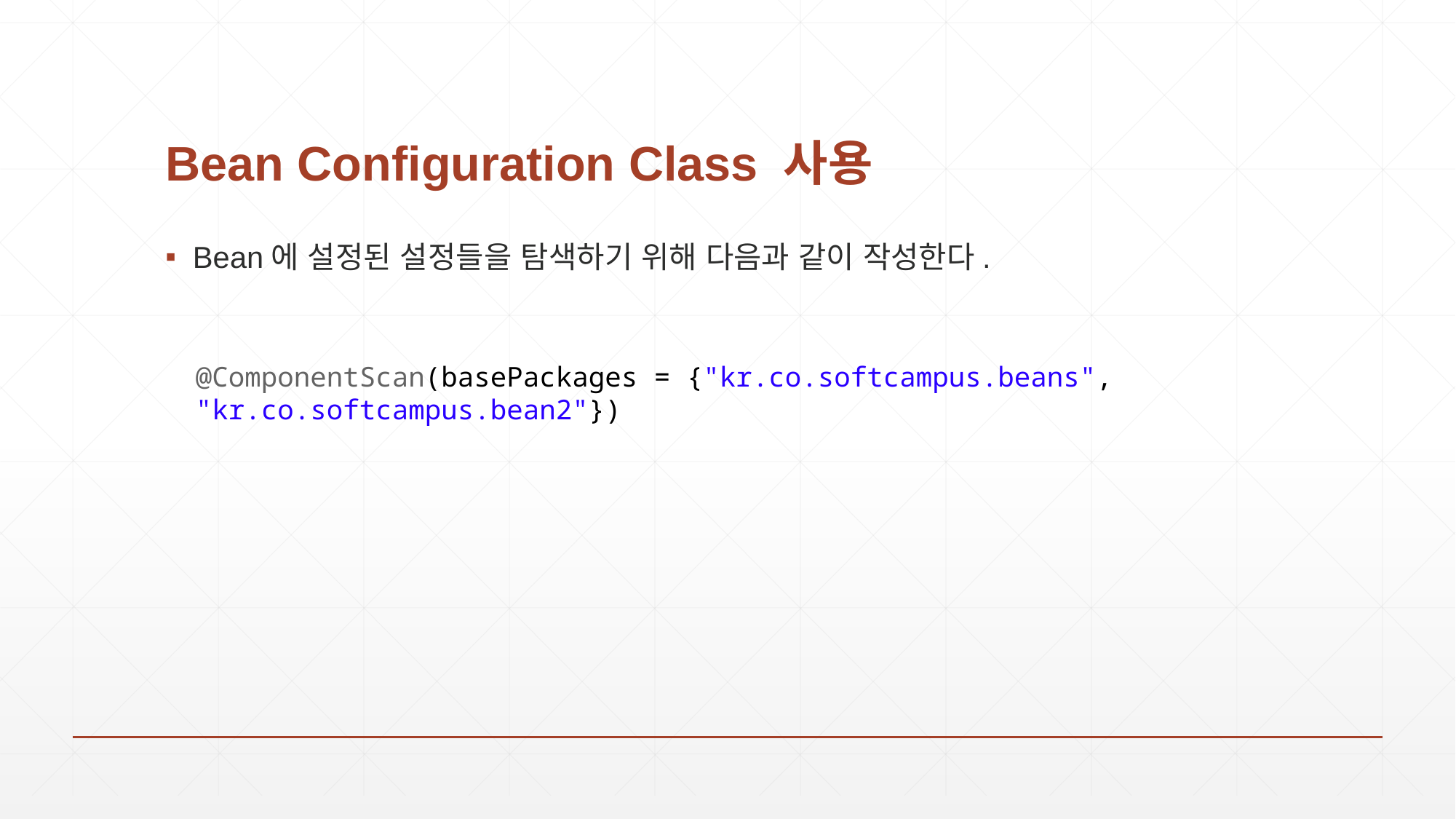

# Bean Configuration Class 사용
Bean에 설정된 설정들을 탐색하기 위해 다음과 같이 작성한다.
@ComponentScan(basePackages = {"kr.co.softcampus.beans", "kr.co.softcampus.bean2"})